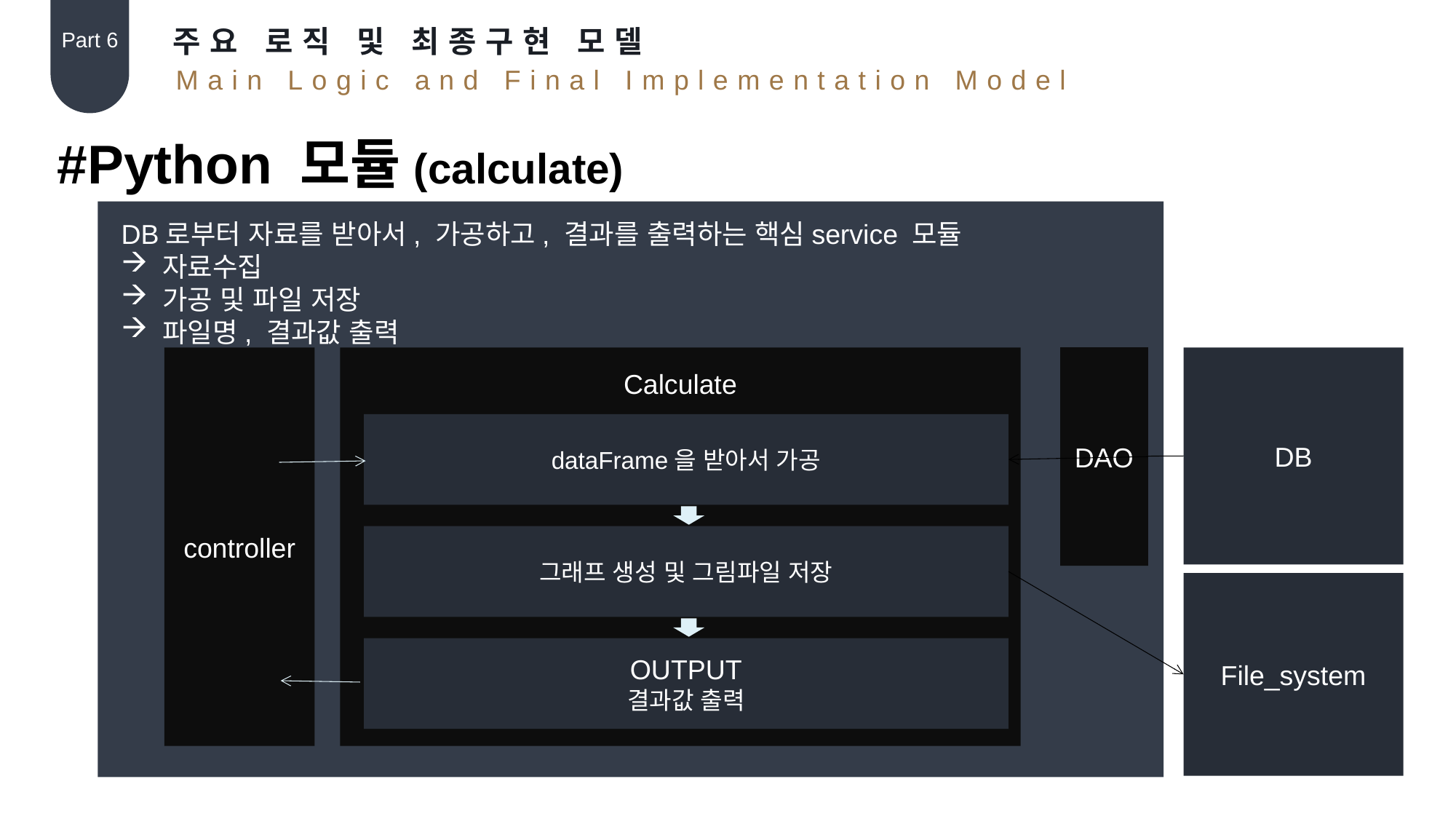

주요 로직 및 최종구현 모델
Part 6
Main Logic and Final Implementation Model
#Python 모듈(calculate)

DB로부터 자료를 받아서, 가공하고, 결과를 출력하는 핵심service 모듈
 자료수집
 가공 및 파일 저장
 파일명, 결과값 출력
controller
Calculate

DB
DAO
dataFrame을 받아서 가공

그래프 생성 및 그림파일 저장
File_system

OUTPUT
결과값 출력